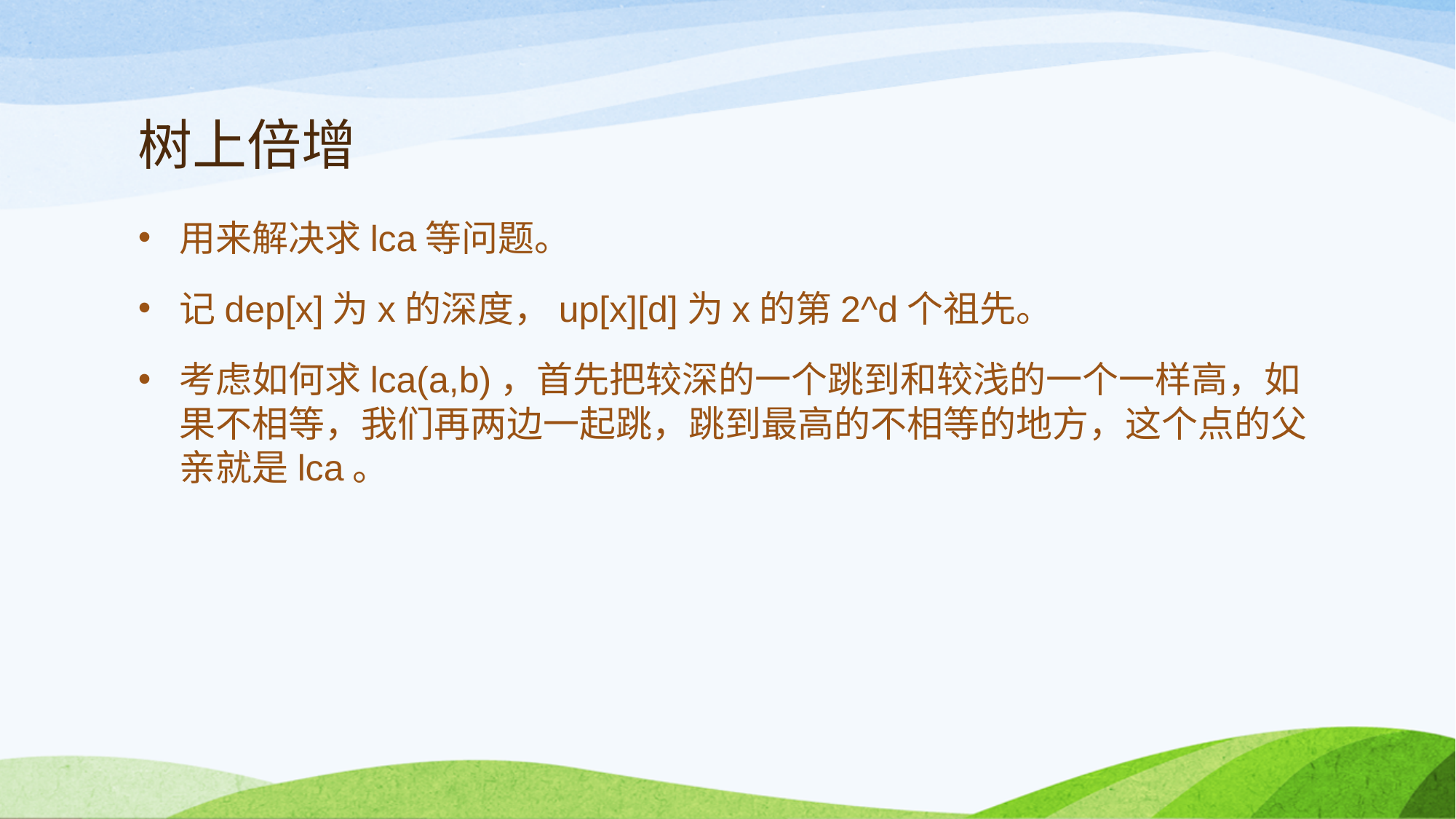

# 树上倍增
用来解决求lca等问题。
记dep[x]为x的深度，up[x][d]为x的第2^d个祖先。
考虑如何求lca(a,b)，首先把较深的一个跳到和较浅的一个一样高，如果不相等，我们再两边一起跳，跳到最高的不相等的地方，这个点的父亲就是lca。